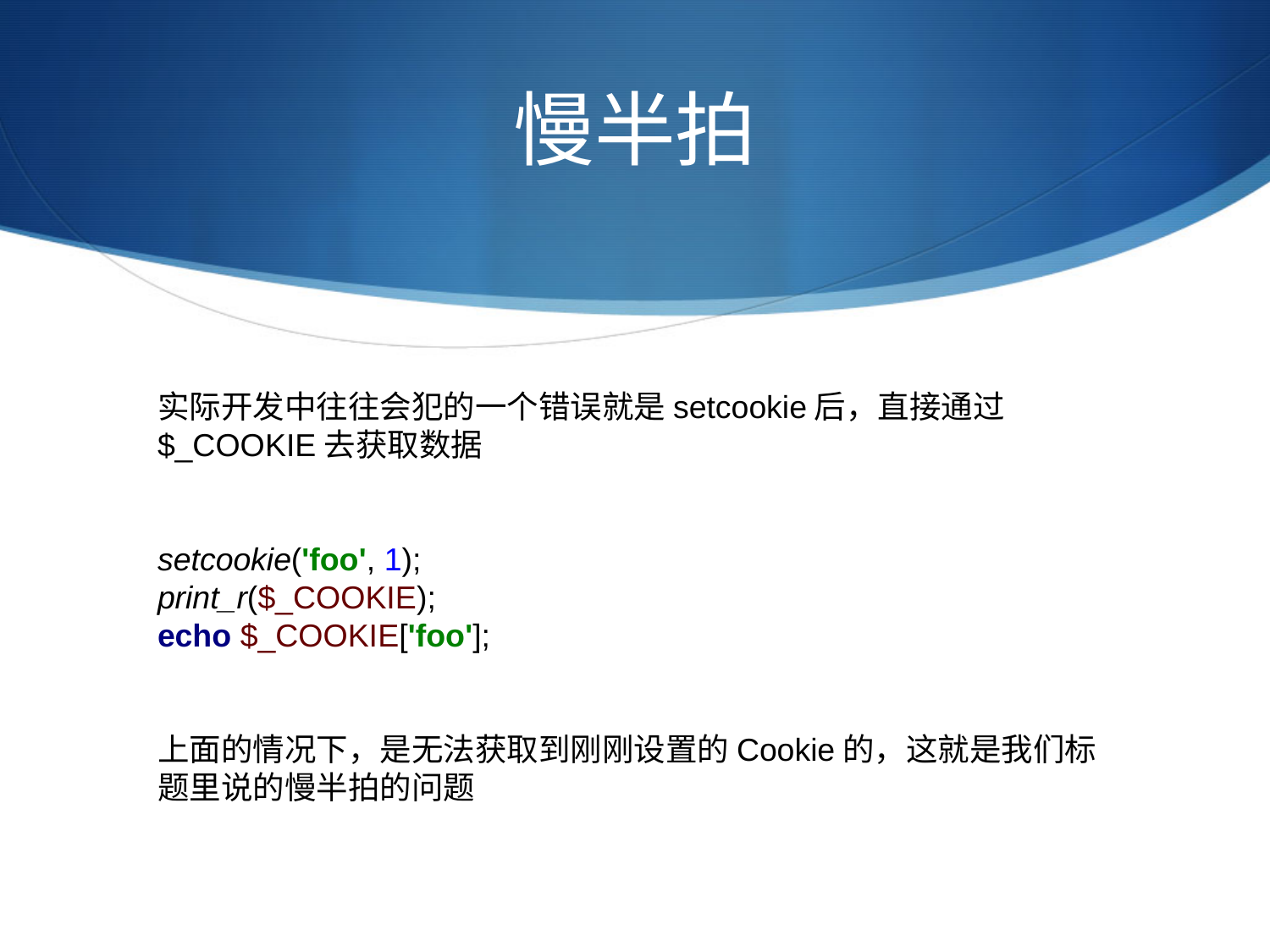

# 慢半拍
实际开发中往往会犯的一个错误就是setcookie后，直接通过$_COOKIE去获取数据

setcookie('foo', 1);
print_r($_COOKIE);
echo $_COOKIE['foo'];

上面的情况下，是无法获取到刚刚设置的Cookie的，这就是我们标题里说的慢半拍的问题